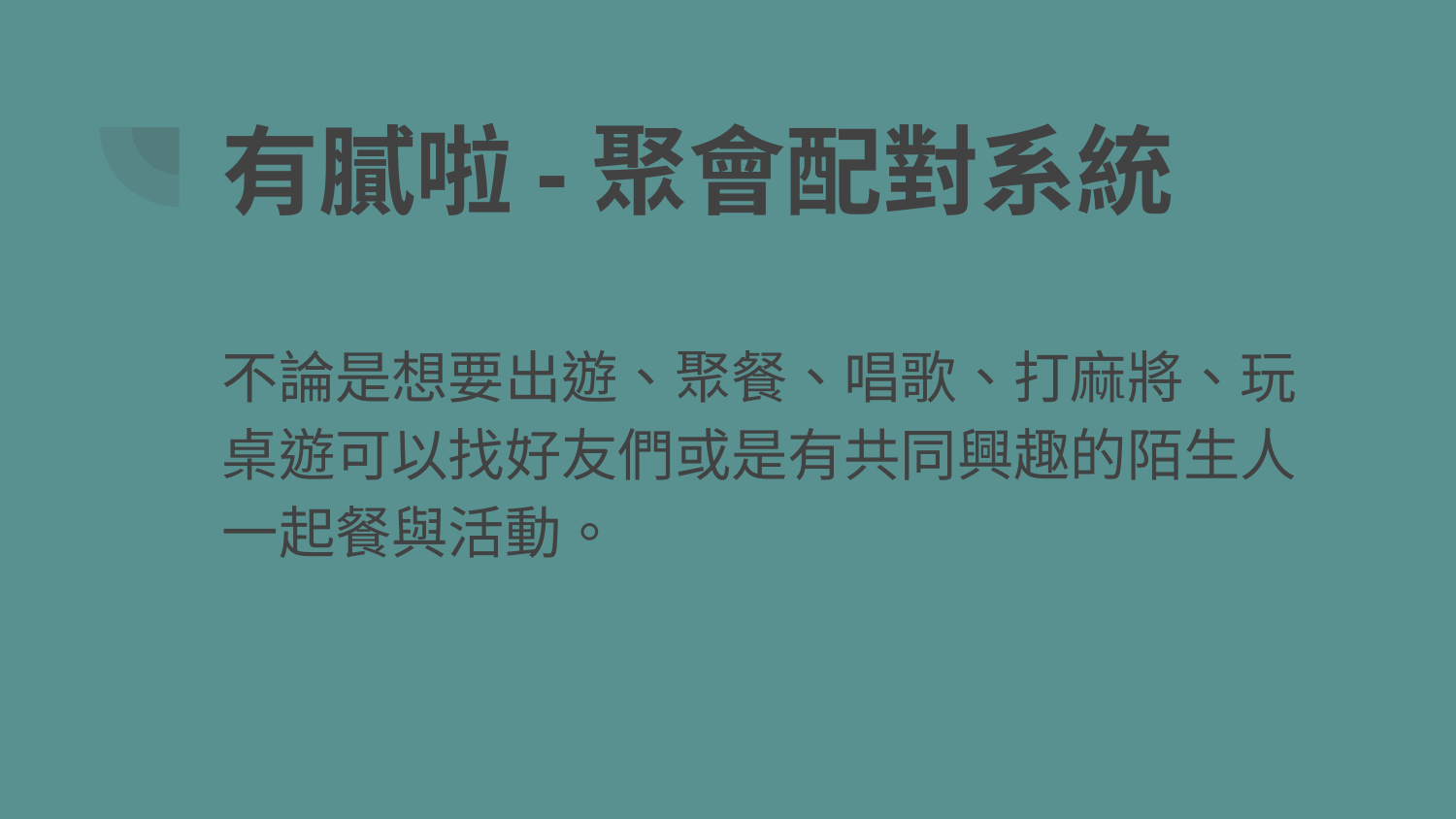

# 有膩啦-聚會配對系統
不論是想要出遊、聚餐、唱歌、打麻將、玩桌遊可以找好友們或是有共同興趣的陌生人一起餐與活動。